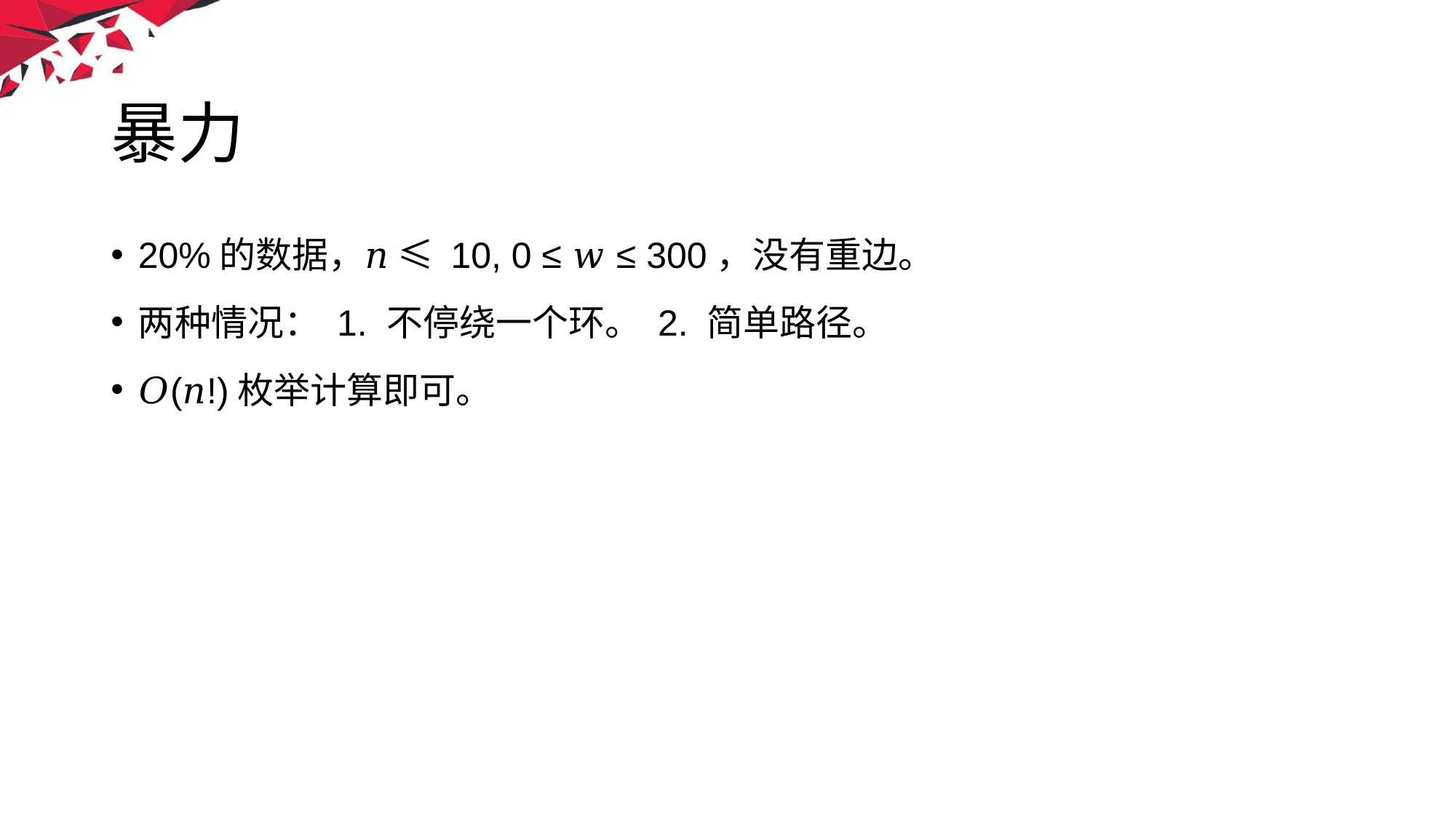

# 暴力
20%的数据，𝑛 ≤ 10, 0 ≤ 𝑤 ≤ 300，没有重边。
两种情况： 1. 不停绕一个环。 2. 简单路径。
𝑂(𝑛!)枚举计算即可。